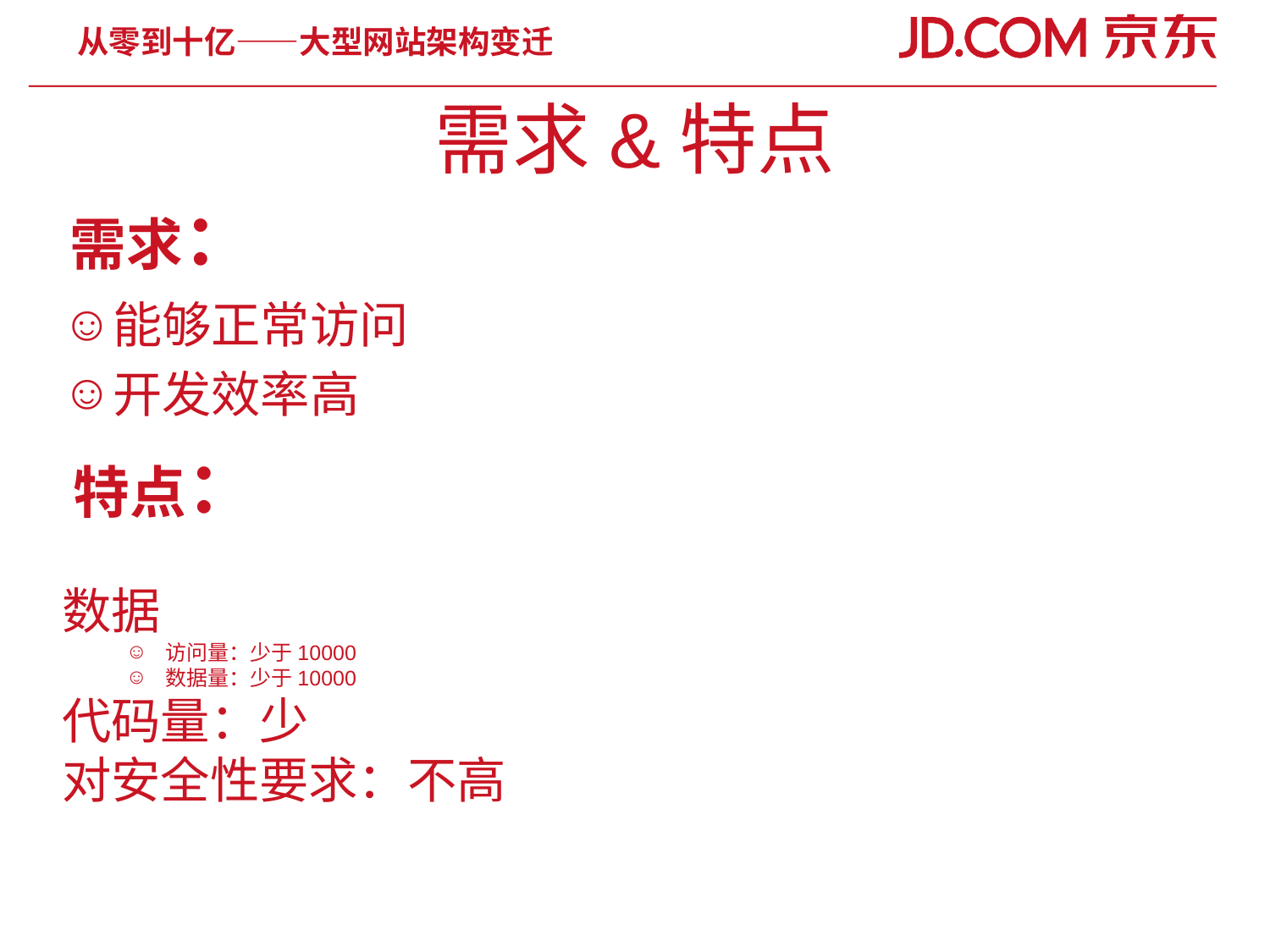

# 需求&特点
需求：
能够正常访问
开发效率高
特点：
数据
访问量：少于10000
数据量：少于10000
代码量：少
对安全性要求：不高